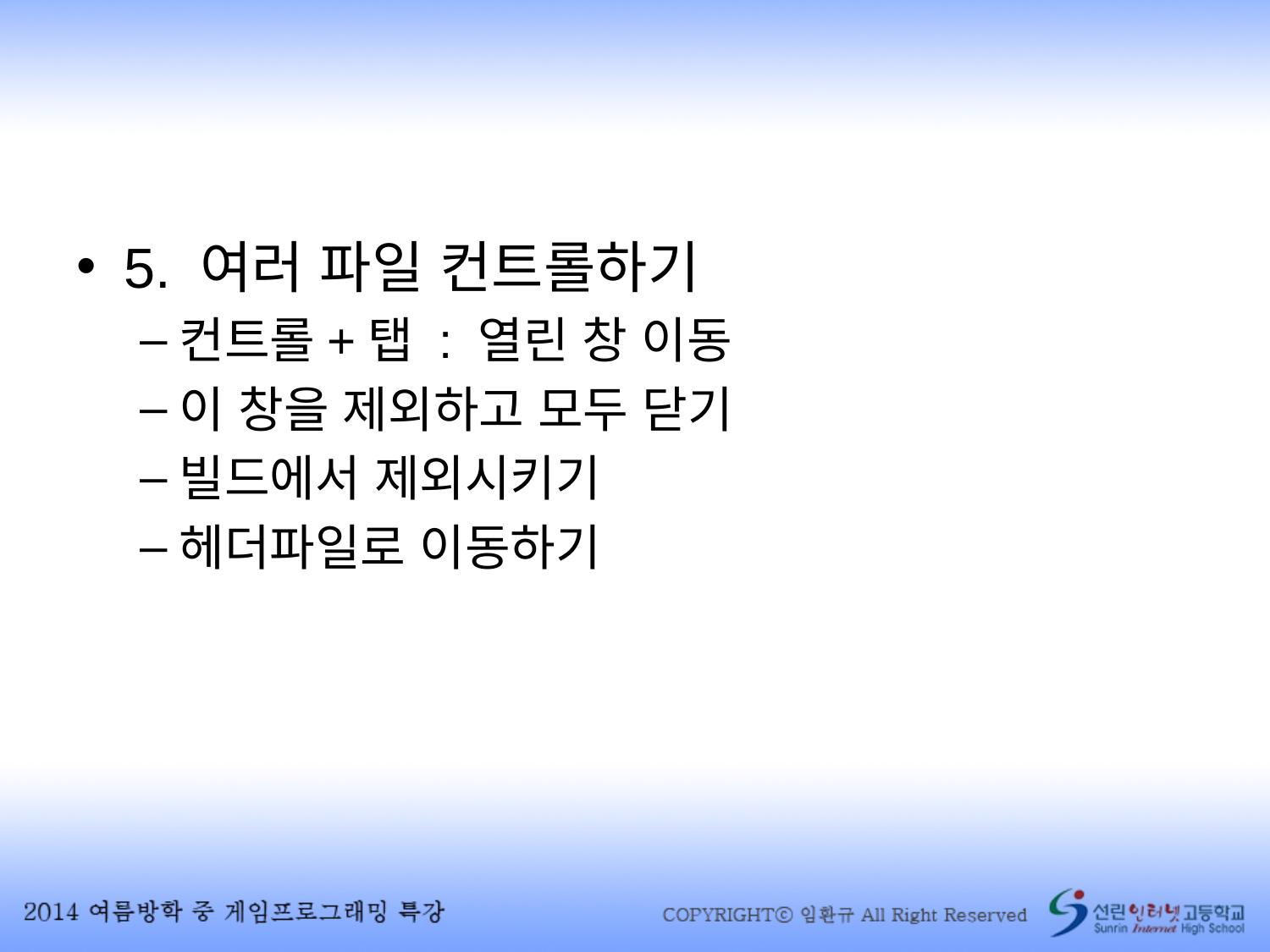

5. 여러 파일 컨트롤하기
컨트롤+탭 : 열린 창 이동
이 창을 제외하고 모두 닫기
빌드에서 제외시키기
헤더파일로 이동하기